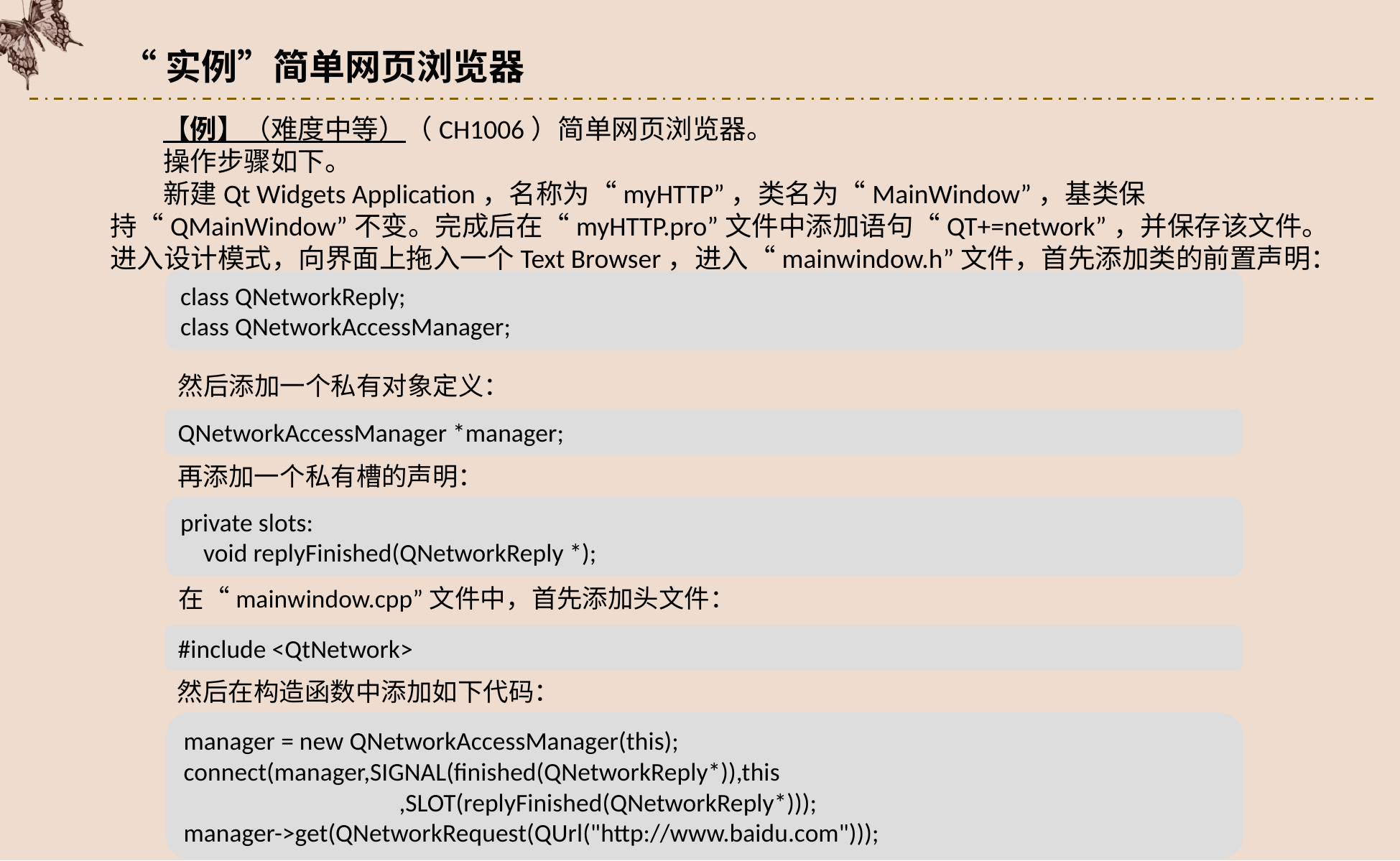

“实例”简单网页浏览器
【例】（难度中等）（CH1006）简单网页浏览器。
操作步骤如下。
新建Qt Widgets Application，名称为“myHTTP”，类名为“MainWindow”，基类保持“QMainWindow”不变。完成后在“myHTTP.pro”文件中添加语句“QT+=network”，并保存该文件。进入设计模式，向界面上拖入一个Text Browser，进入“mainwindow.h”文件，首先添加类的前置声明：
class QNetworkReply;
class QNetworkAccessManager;
然后添加一个私有对象定义：
QNetworkAccessManager *manager;
再添加一个私有槽的声明：
private slots:
    void replyFinished(QNetworkReply *);
在“mainwindow.cpp”文件中，首先添加头文件：
#include <QtNetwork>
然后在构造函数中添加如下代码：
manager = new QNetworkAccessManager(this);
connect(manager,SIGNAL(finished(QNetworkReply*)),this
		,SLOT(replyFinished(QNetworkReply*)));
manager->get(QNetworkRequest(QUrl("http://www.baidu.com")));